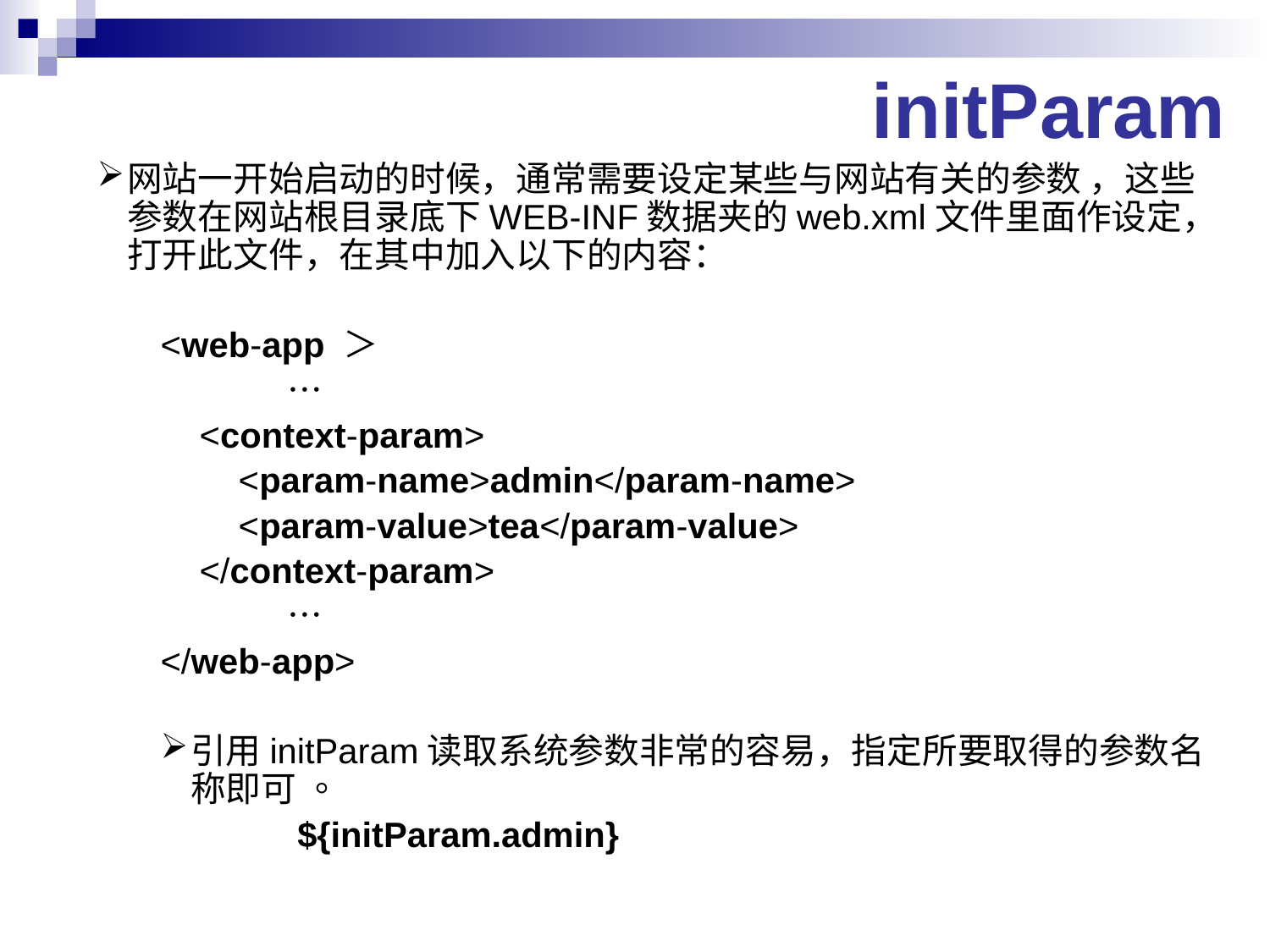

initParam
网站一开始启动的时候，通常需要设定某些与网站有关的参数 ，这些参数在网站根目录底下WEB-INF数据夹的web.xml文件里面作设定，打开此文件，在其中加入以下的内容：

<web-app ＞
　	…
    <context-param>
        <param-name>admin</param-name>
        <param-value>tea</param-value>
    </context-param>
　	…
</web-app>

引用initParam读取系统参数非常的容易，指定所要取得的参数名称即可 。
	 ${initParam.admin}

17